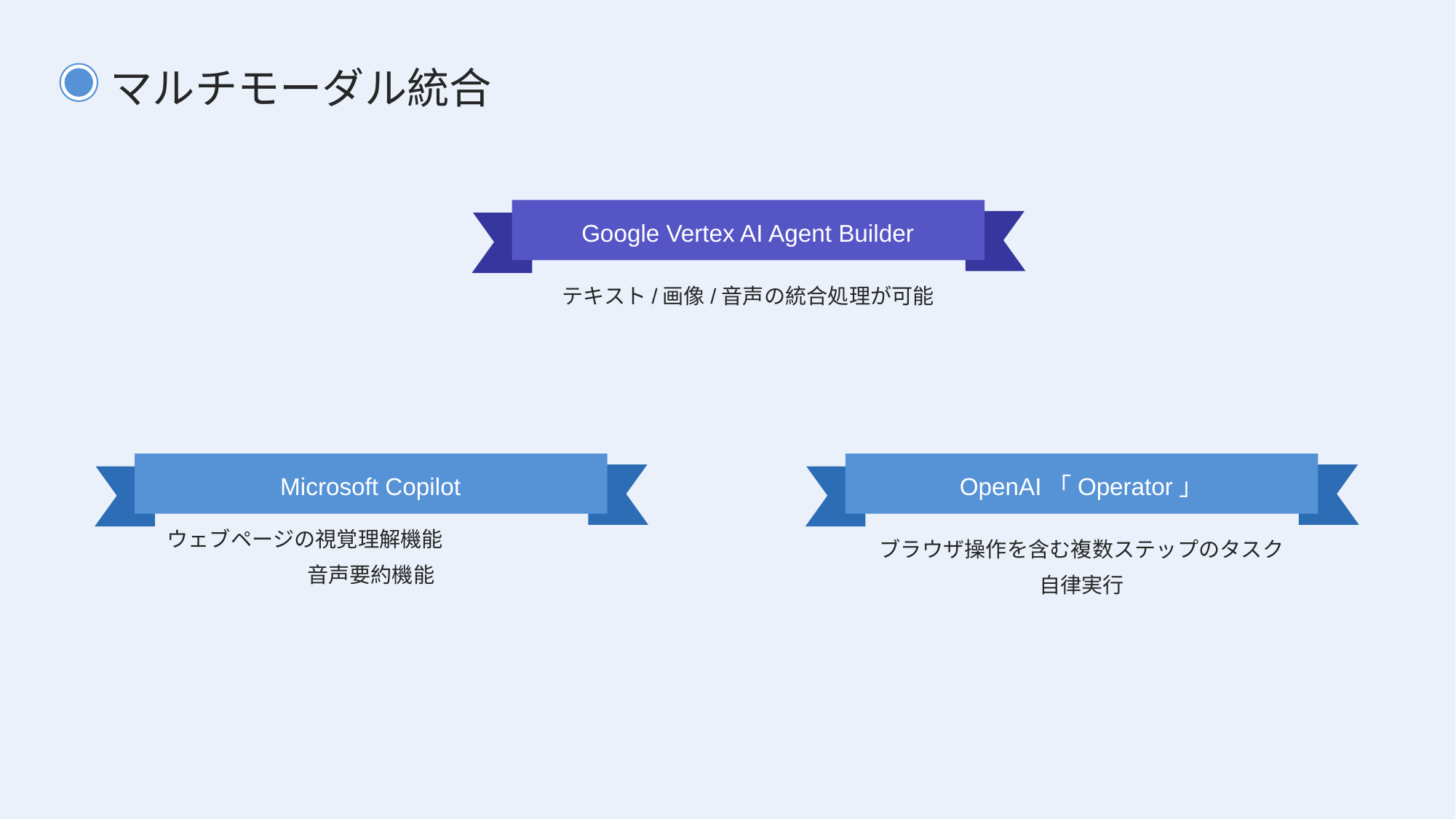

マルチモーダル統合

Google Vertex AI Agent Builder

テキスト/画像/音声の統合処理が可能

Microsoft Copilot
OpenAI「Operator」

ウェブページの視覚理解機能
音声要約機能
ブラウザ操作を含む複数ステップのタスク自律実行